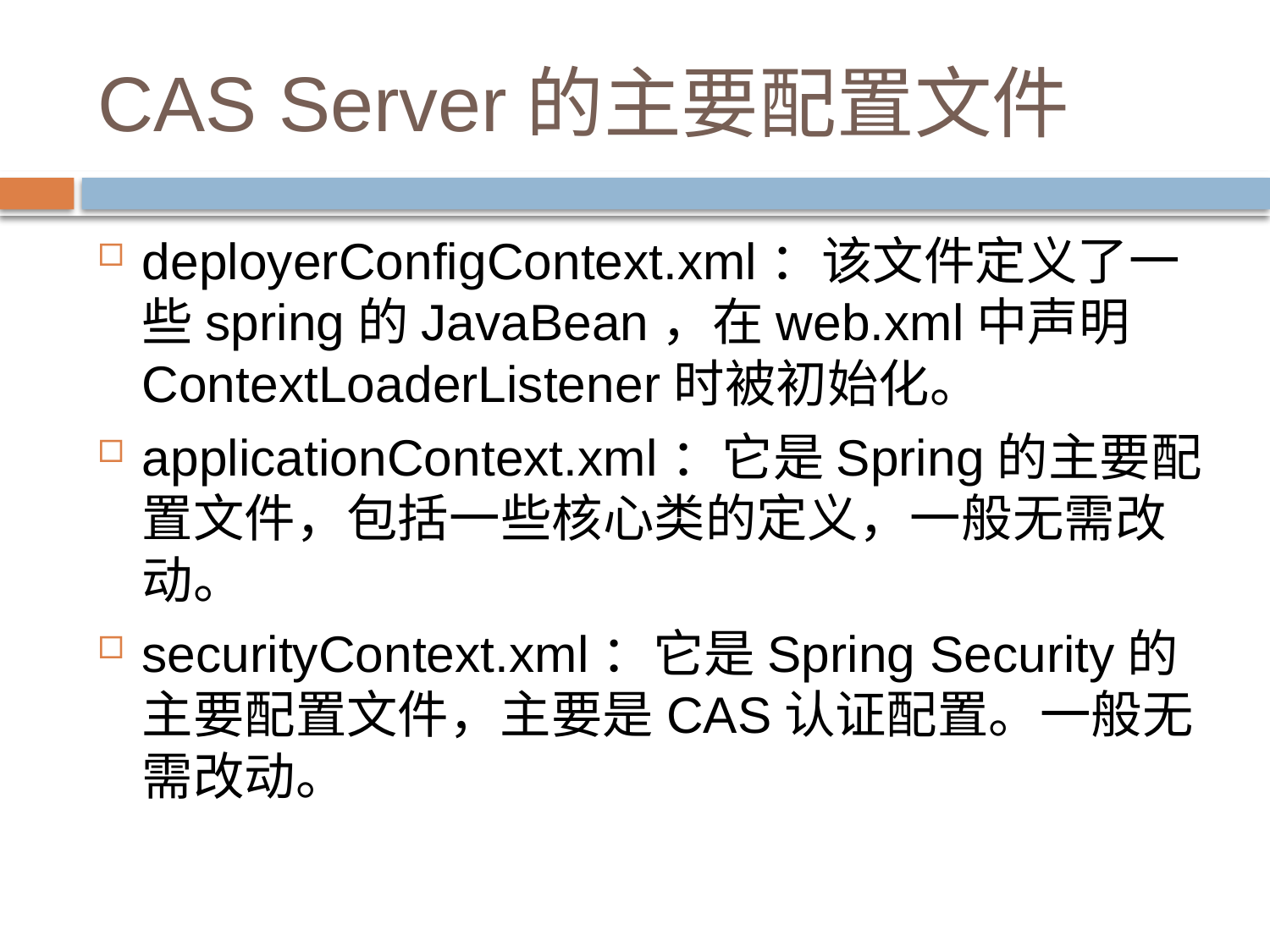

# CAS Server的主要配置文件
deployerConfigContext.xml：该文件定义了一些spring的JavaBean，在web.xml中声明ContextLoaderListener时被初始化。
applicationContext.xml：它是Spring的主要配置文件，包括一些核心类的定义，一般无需改动。
securityContext.xml：它是Spring Security的主要配置文件，主要是CAS认证配置。一般无需改动。